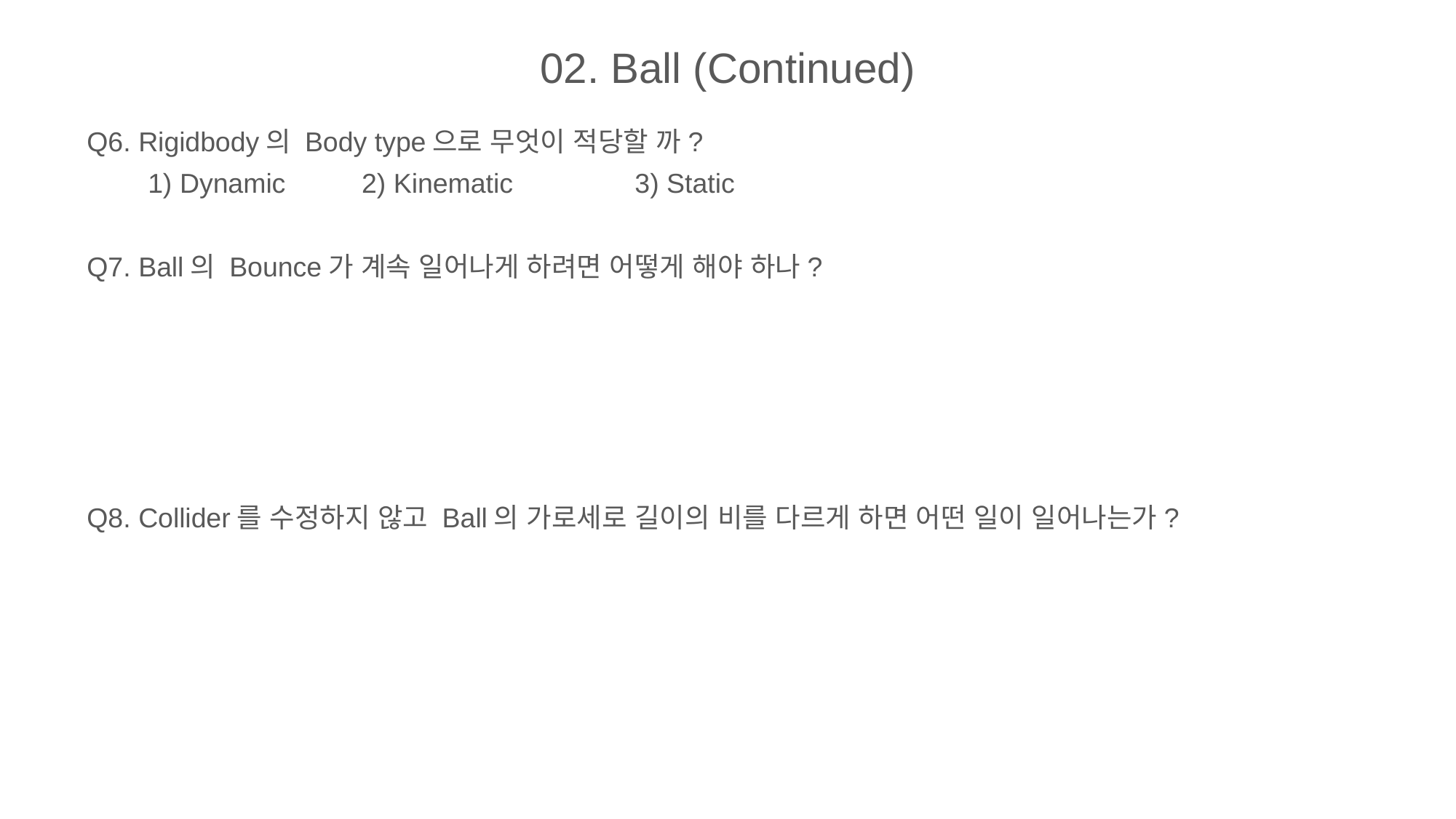

# 02. Ball (Continued)
Q6. Rigidbody의 Body type으로 무엇이 적당할 까?
        1) Dynamic          2) Kinematic                3) Static

Q7. Ball의 Bounce가 계속 일어나게 하려면 어떻게 해야 하나?

Q8. Collider를 수정하지 않고 Ball의 가로세로 길이의 비를 다르게 하면 어떤 일이 일어나는가?